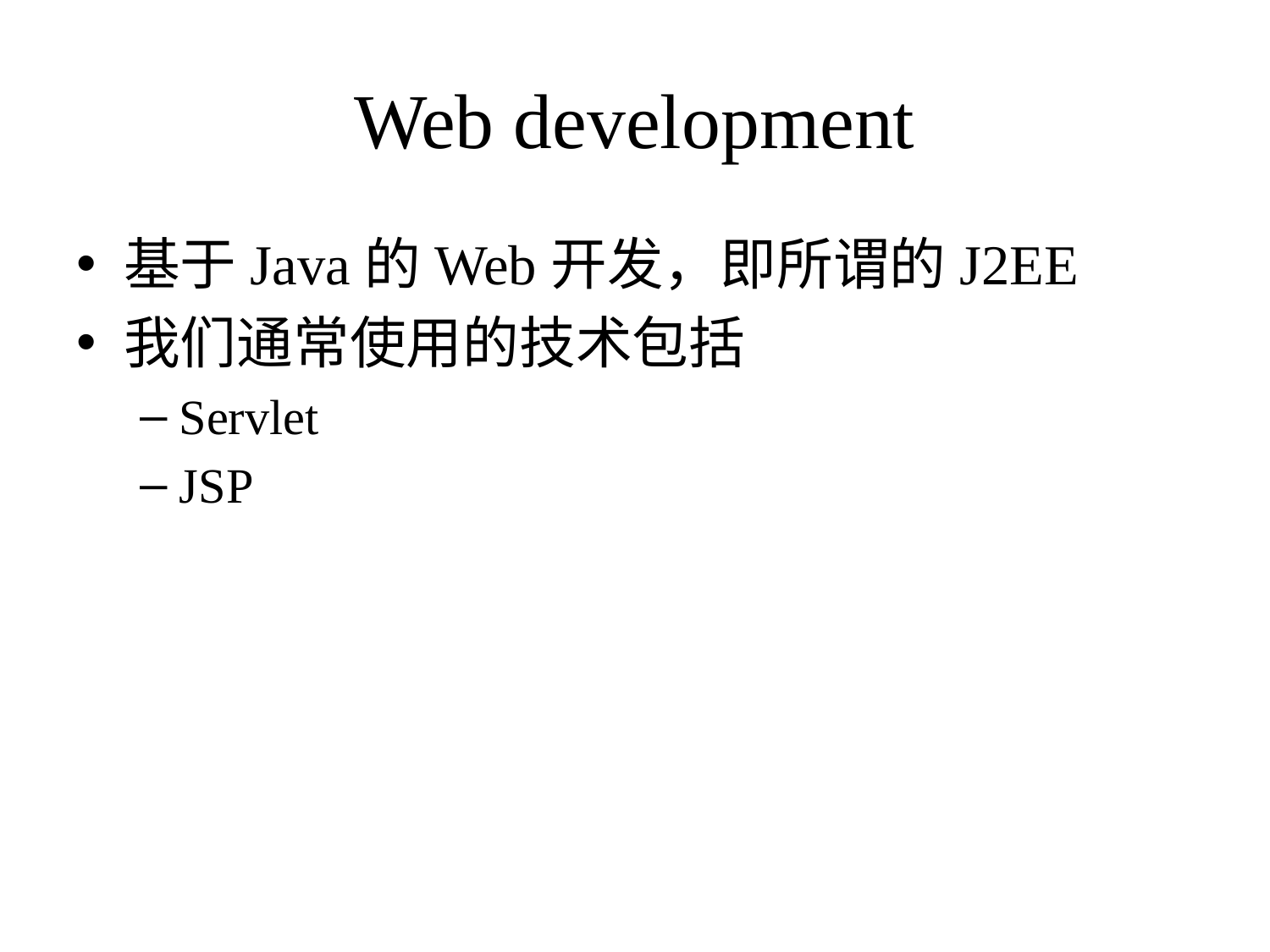

# Web development
基于Java的Web开发，即所谓的J2EE
我们通常使用的技术包括
Servlet
JSP